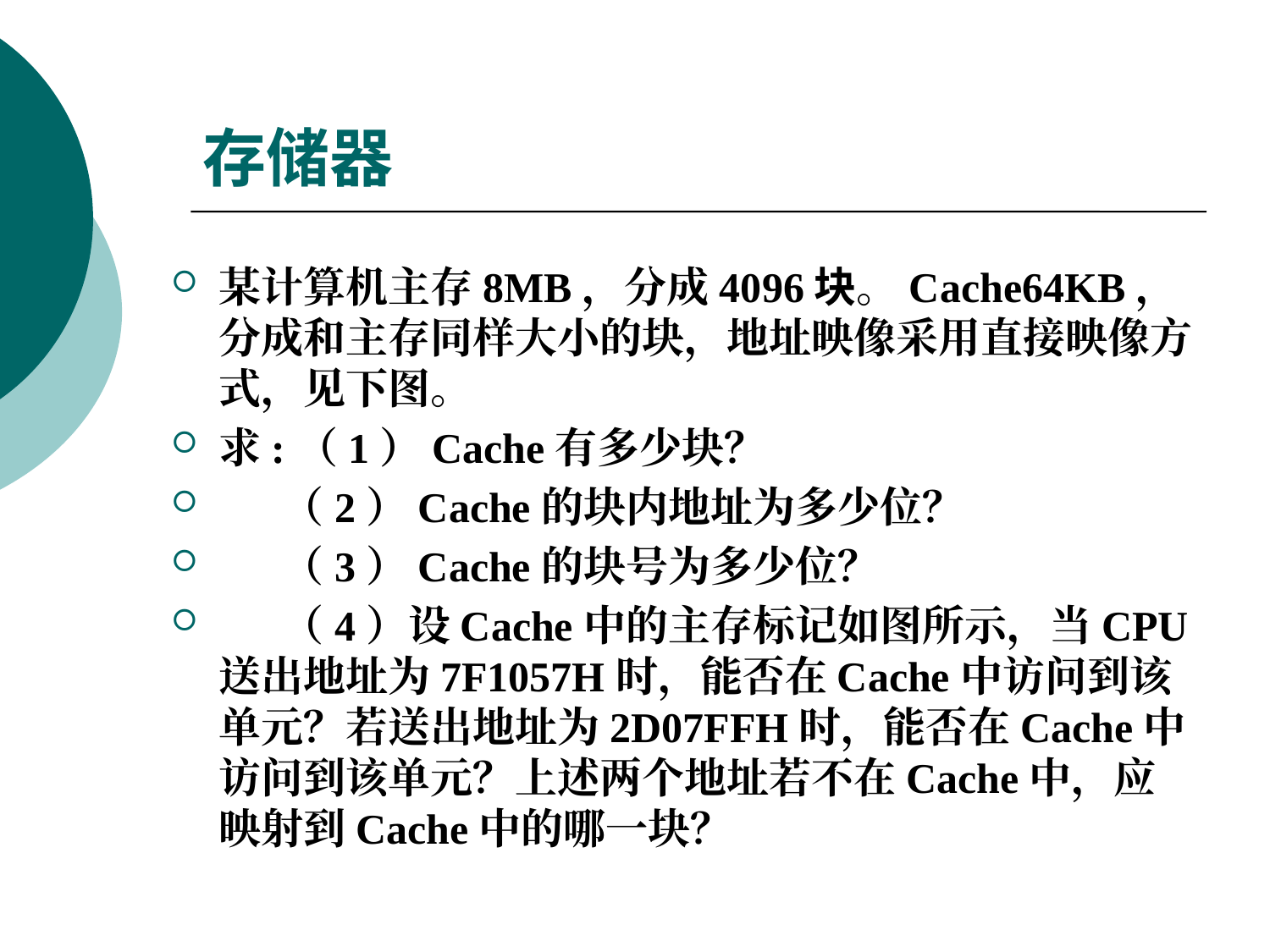

# 存储器
某计算机主存8MB，分成4096块。Cache64KB，分成和主存同样大小的块，地址映像采用直接映像方式，见下图。
求:（1）Cache有多少块？
     （2）Cache的块内地址为多少位？
     （3）Cache的块号为多少位？
     （4）设Cache中的主存标记如图所示，当CPU送出地址为7F1057H时，能否在Cache中访问到该单元？若送出地址为2D07FFH时，能否在Cache中访问到该单元？上述两个地址若不在Cache中，应映射到Cache中的哪一块？